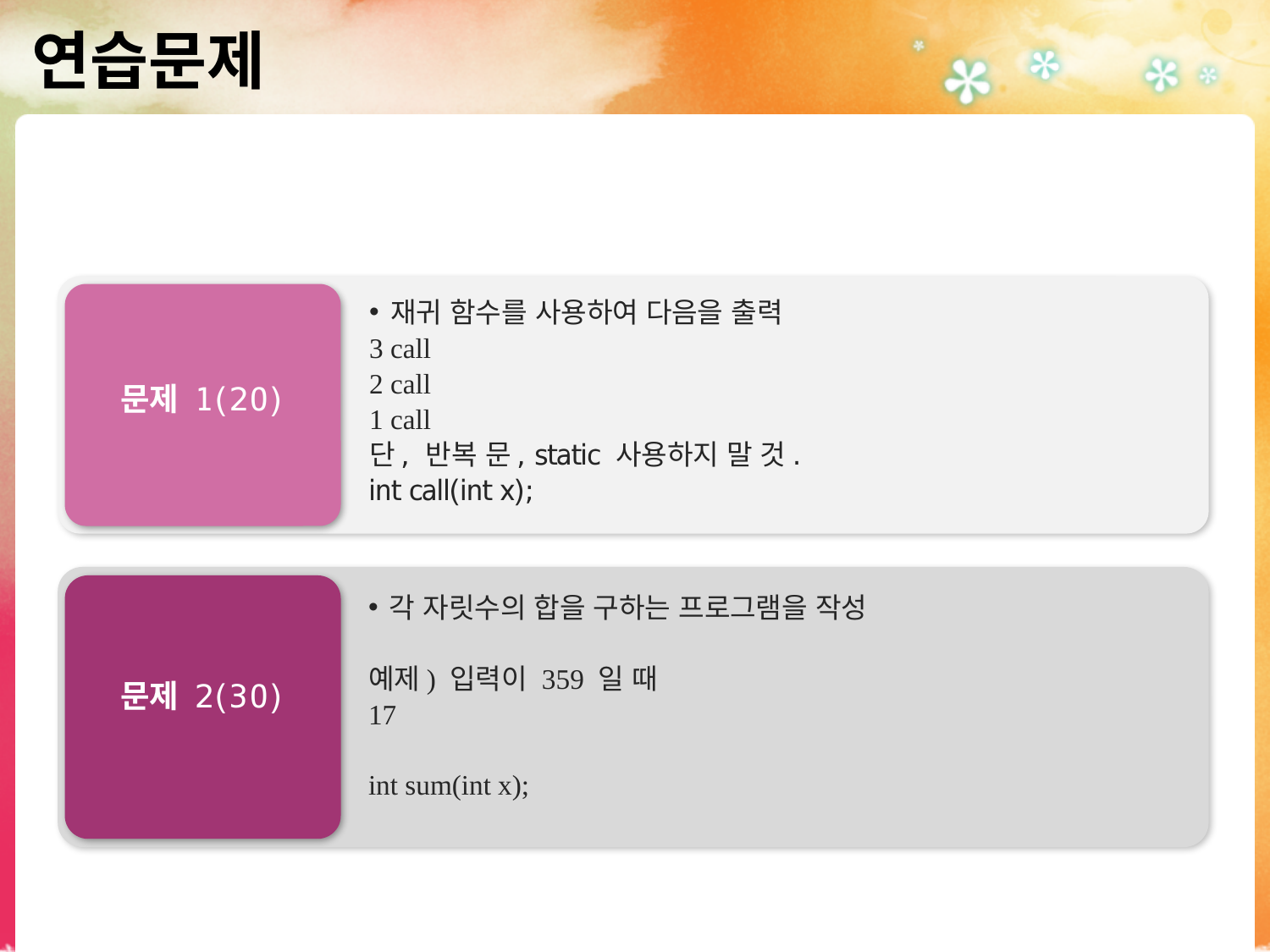

# 연습문제

재귀 함수를 사용하여 다음을 출력
3 call
2 call
1 call
단, 반복 문, static 사용하지 말 것.
int call(int x);
문제 1(20)

각 자릿수의 합을 구하는 프로그램을 작성

예제) 입력이 359 일 때
17

int sum(int x);
문제 2(30)